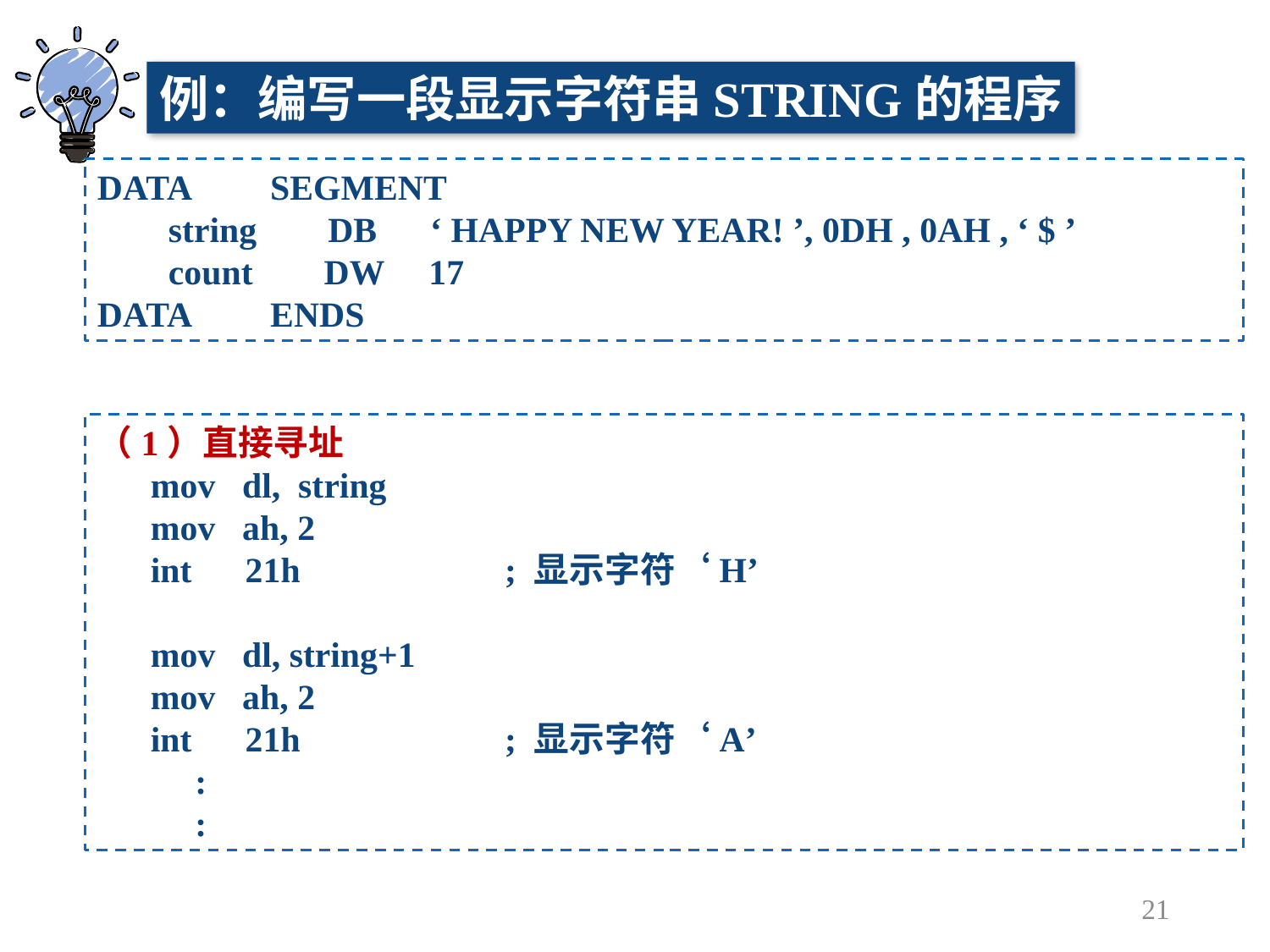

例：编写一段显示字符串STRING的程序
DATA         SEGMENT
        string        DB      ‘ HAPPY NEW YEAR! ’, 0DH , 0AH , ‘ $ ’
        count        DW     17
DATA         ENDS
（1）直接寻址
      mov   dl,  string
      mov   ah, 2
      int      21h                       ; 显示字符‘H’

      mov   dl, string+1
      mov   ah, 2
      int      21h                       ; 显示字符‘A’
           :
           :
21